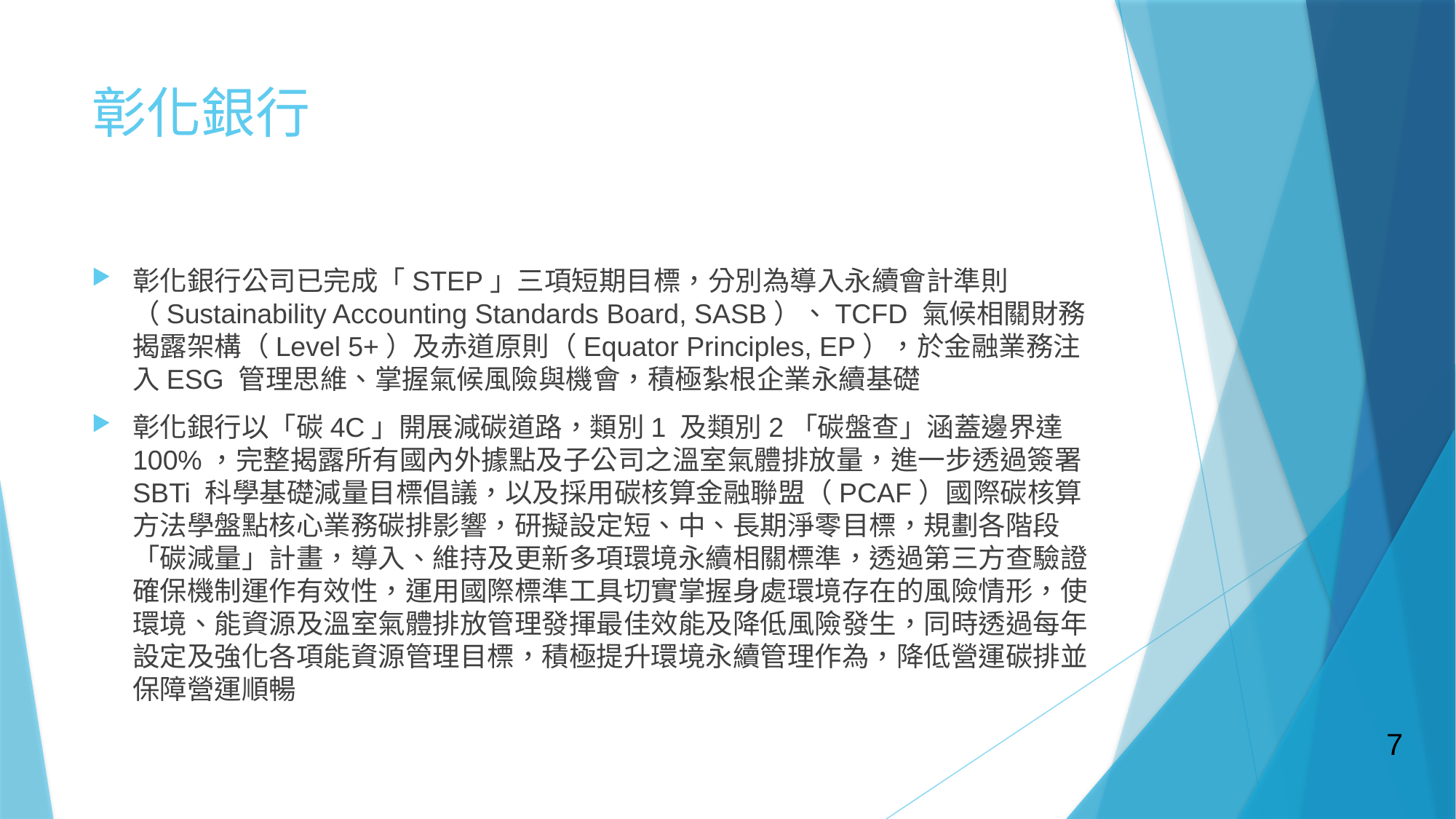

# 彰化銀行
彰化銀行公司已完成「STEP」三項短期目標，分別為導入永續會計準則（Sustainability Accounting Standards Board, SASB）、TCFD 氣候相關財務揭露架構（Level 5+）及赤道原則（Equator Principles, EP），於金融業務注入ESG 管理思維、掌握氣候風險與機會，積極紮根企業永續基礎
彰化銀行以「碳4C」開展減碳道路，類別1 及類別2「碳盤查」涵蓋邊界達100%，完整揭露所有國內外據點及子公司之溫室氣體排放量，進一步透過簽署SBTi 科學基礎減量目標倡議，以及採用碳核算金融聯盟（PCAF）國際碳核算方法學盤點核心業務碳排影響，研擬設定短、中、長期淨零目標，規劃各階段「碳減量」計畫，導入、維持及更新多項環境永續相關標準，透過第三方查驗證確保機制運作有效性，運用國際標準工具切實掌握身處環境存在的風險情形，使環境、能資源及溫室氣體排放管理發揮最佳效能及降低風險發生，同時透過每年設定及強化各項能資源管理目標，積極提升環境永續管理作為，降低營運碳排並保障營運順暢
7